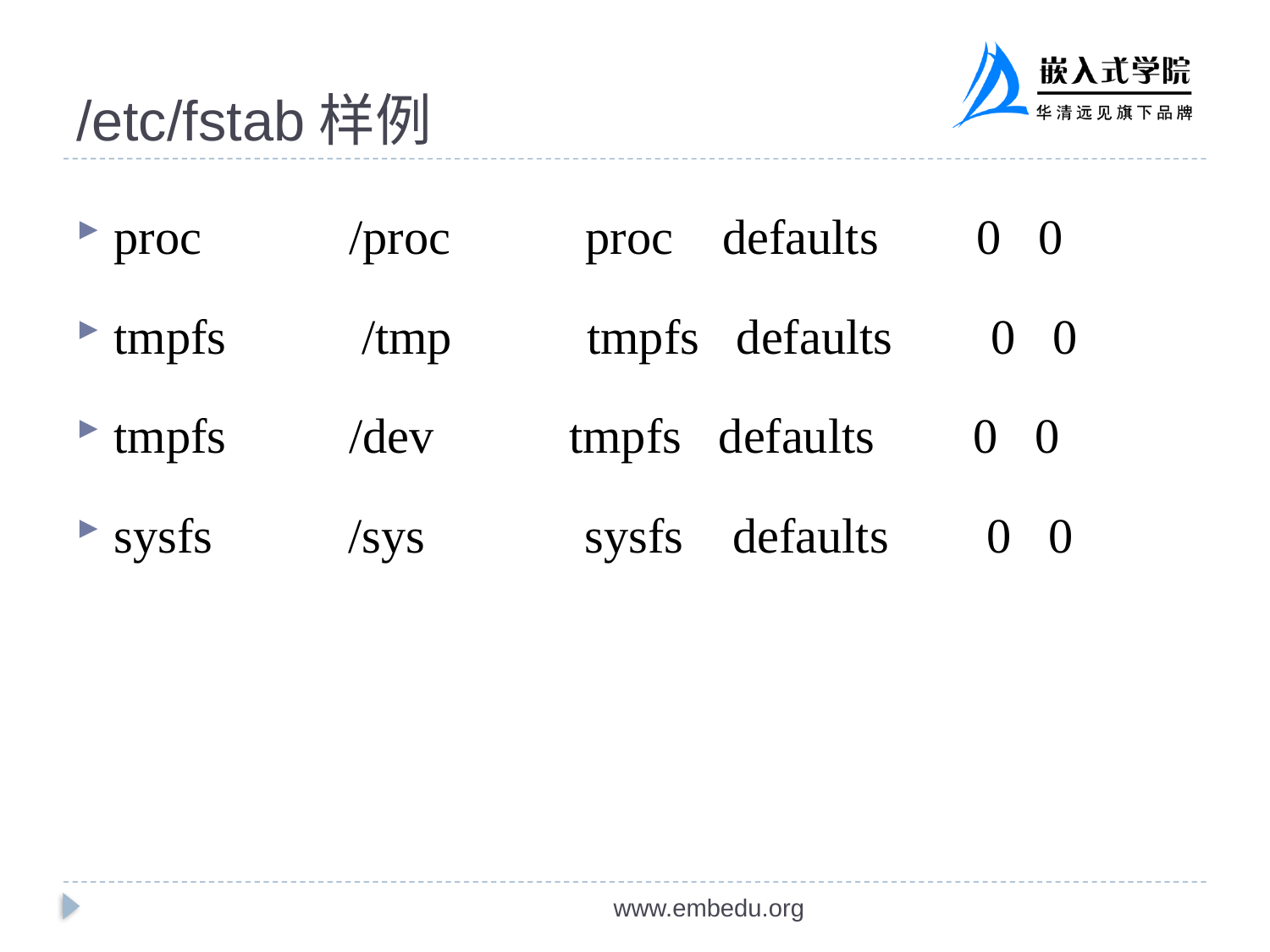

# /etc/fstab样例
proc            /proc           proc    defaults        0   0
tmpfs           /tmp           tmpfs   defaults        0   0
tmpfs          /dev           tmpfs   defaults        0   0
sysfs           /sys             sysfs    defaults        0   0
www.embedu.org